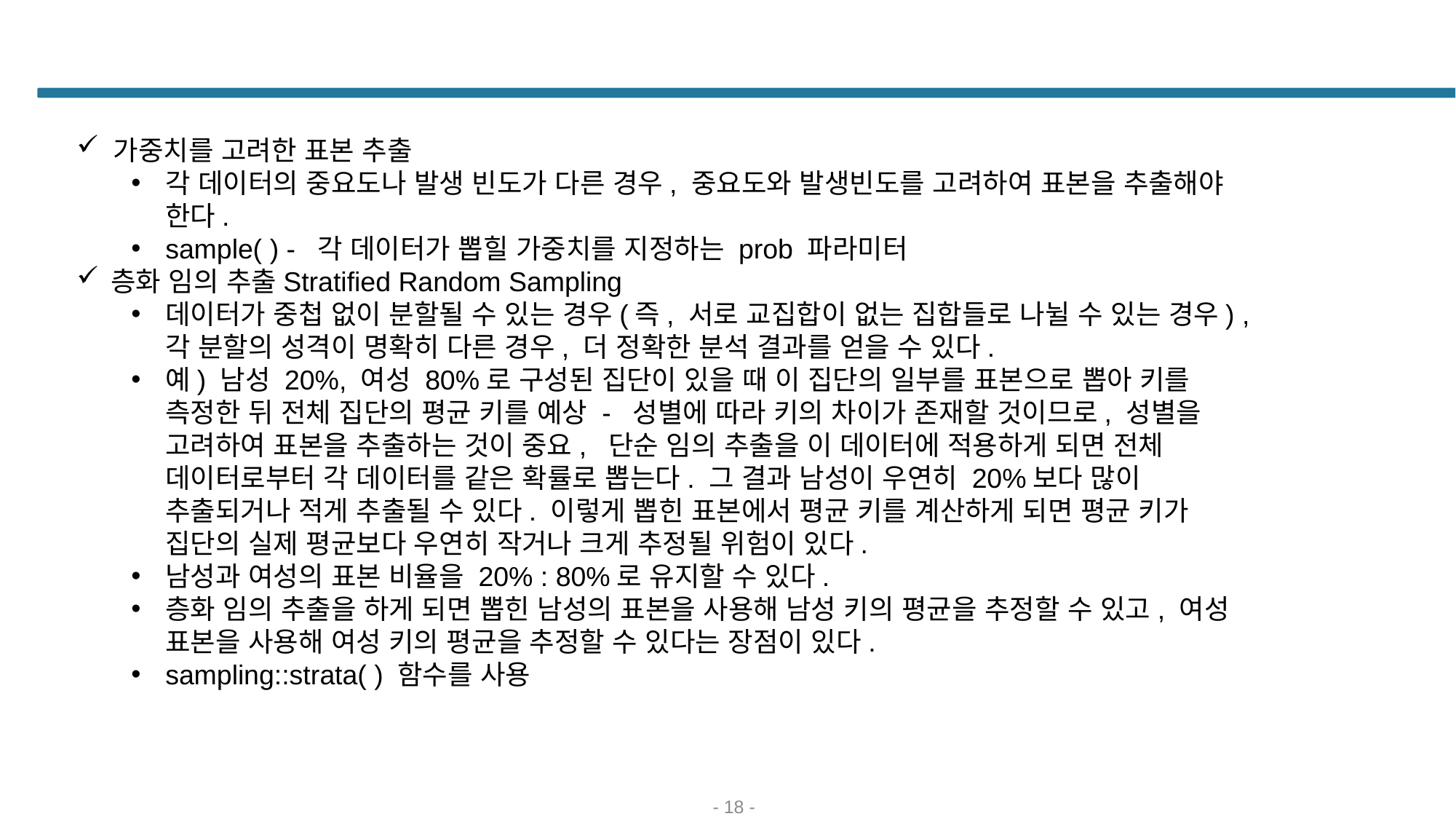

#
 가중치를 고려한 표본 추출
각 데이터의 중요도나 발생 빈도가 다른 경우, 중요도와 발생빈도를 고려하여 표본을 추출해야 한다.
sample( ) -  각 데이터가 뽑힐 가중치를 지정하는 prob 파라미터
층화 임의 추출Stratified Random Sampling
데이터가 중첩 없이 분할될 수 있는 경우(즉, 서로 교집합이 없는 집합들로 나뉠 수 있는 경우) ,각 분할의 성격이 명확히 다른 경우, 더 정확한 분석 결과를 얻을 수 있다.
예) 남성 20%, 여성 80%로 구성된 집단이 있을 때 이 집단의 일부를 표본으로 뽑아 키를 측정한 뒤 전체 집단의 평균 키를 예상 -  성별에 따라 키의 차이가 존재할 것이므로, 성별을 고려하여 표본을 추출하는 것이 중요,  단순 임의 추출을 이 데이터에 적용하게 되면 전체 데이터로부터 각 데이터를 같은 확률로 뽑는다. 그 결과 남성이 우연히 20%보다 많이 추출되거나 적게 추출될 수 있다. 이렇게 뽑힌 표본에서 평균 키를 계산하게 되면 평균 키가 집단의 실제 평균보다 우연히 작거나 크게 추정될 위험이 있다.
남성과 여성의 표본 비율을 20% : 80%로 유지할 수 있다.
층화 임의 추출을 하게 되면 뽑힌 남성의 표본을 사용해 남성 키의 평균을 추정할 수 있고, 여성 표본을 사용해 여성 키의 평균을 추정할 수 있다는 장점이 있다.
sampling::strata( ) 함수를 사용
- 18 -